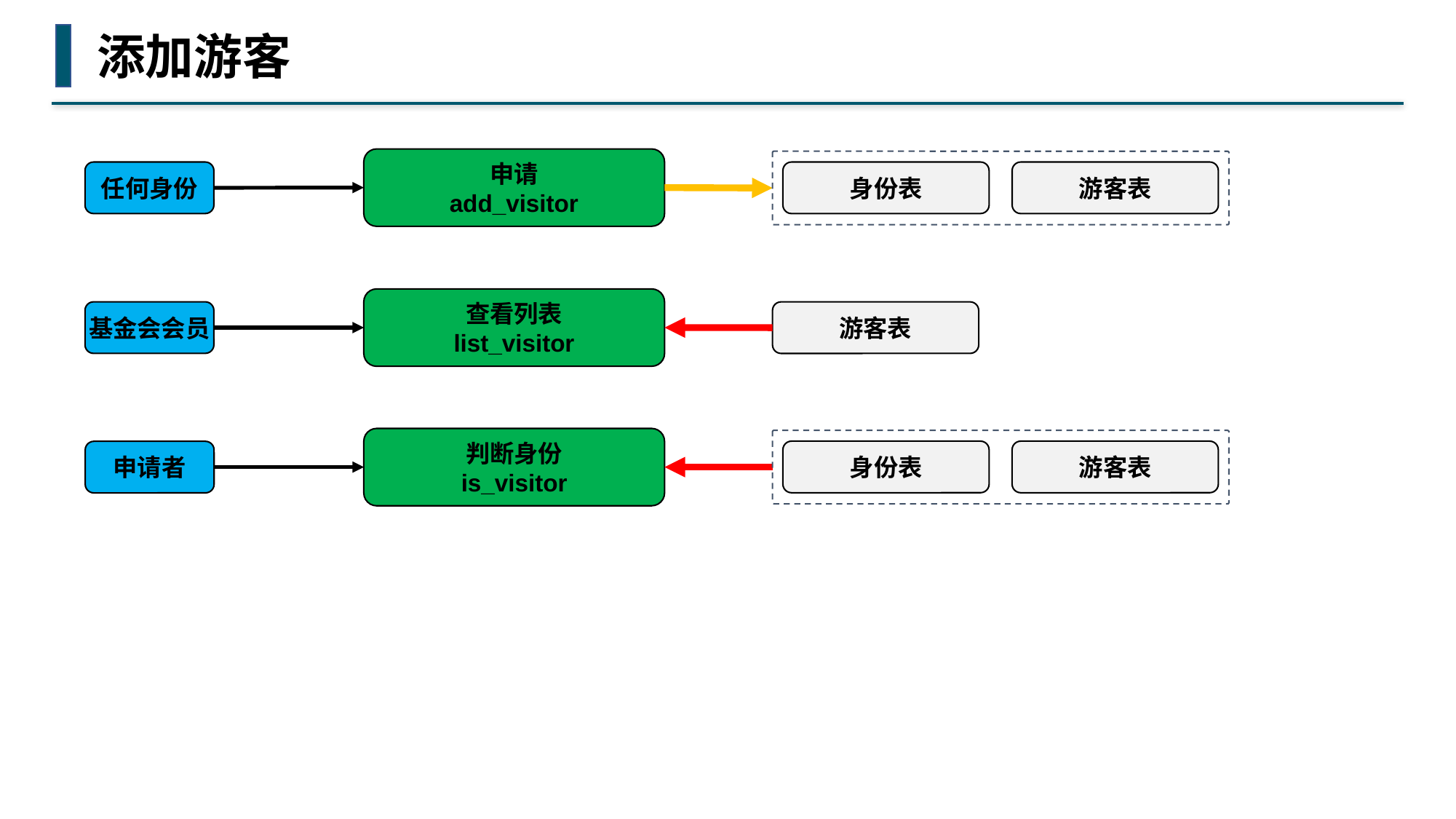

添加游客

申请
add_visitor

身份表
游客表
任何身份
查看列表
list_visitor
基金会会员
游客表
判断身份
is_visitor

身份表
游客表
申请者